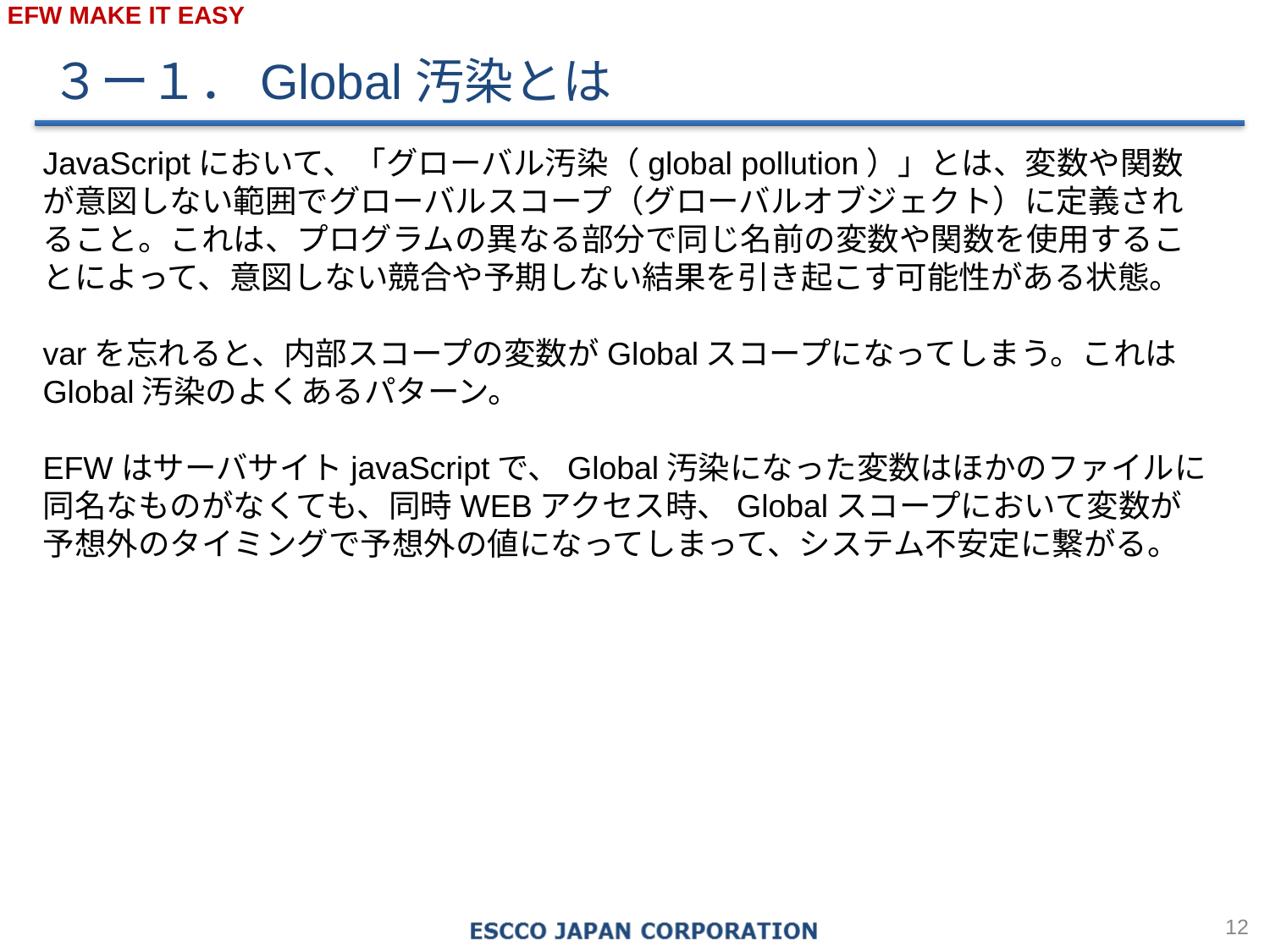

３ー１．Global汚染とは
JavaScriptにおいて、「グローバル汚染（global pollution）」とは、変数や関数が意図しない範囲でグローバルスコープ（グローバルオブジェクト）に定義されること。これは、プログラムの異なる部分で同じ名前の変数や関数を使用することによって、意図しない競合や予期しない結果を引き起こす可能性がある状態。

varを忘れると、内部スコープの変数がGlobalスコープになってしまう。これはGlobal汚染のよくあるパターン。

EFWはサーバサイトjavaScriptで、Global汚染になった変数はほかのファイルに同名なものがなくても、同時WEBアクセス時、Globalスコープにおいて変数が予想外のタイミングで予想外の値になってしまって、システム不安定に繋がる。
12